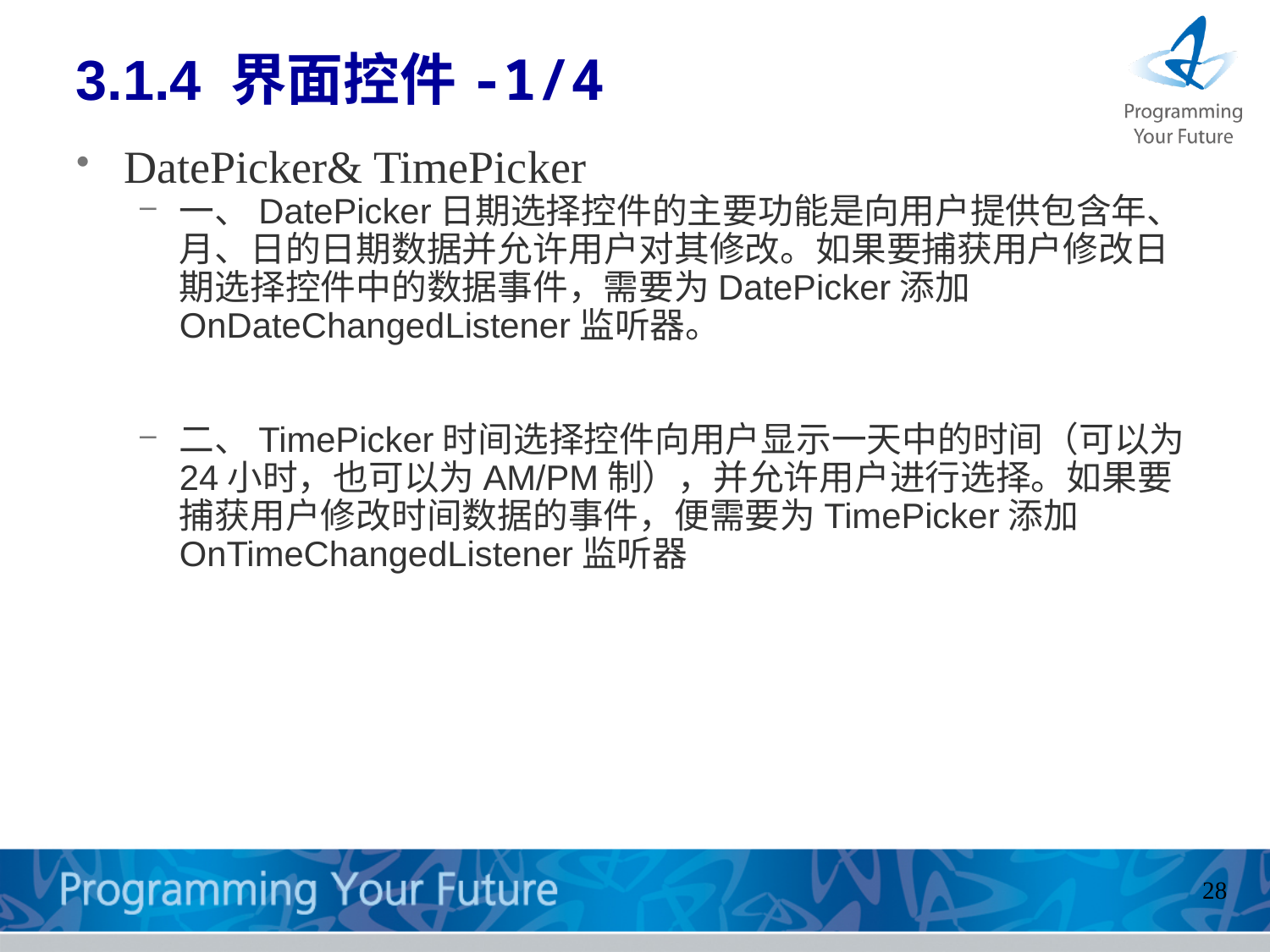

3.1.4 界面控件-1/4
DatePicker& TimePicker
一、DatePicker日期选择控件的主要功能是向用户提供包含年、月、日的日期数据并允许用户对其修改。如果要捕获用户修改日期选择控件中的数据事件，需要为DatePicker添加OnDateChangedListener监听器。

二、TimePicker时间选择控件向用户显示一天中的时间（可以为24小时，也可以为AM/PM制），并允许用户进行选择。如果要捕获用户修改时间数据的事件，便需要为TimePicker添加OnTimeChangedListener监听器